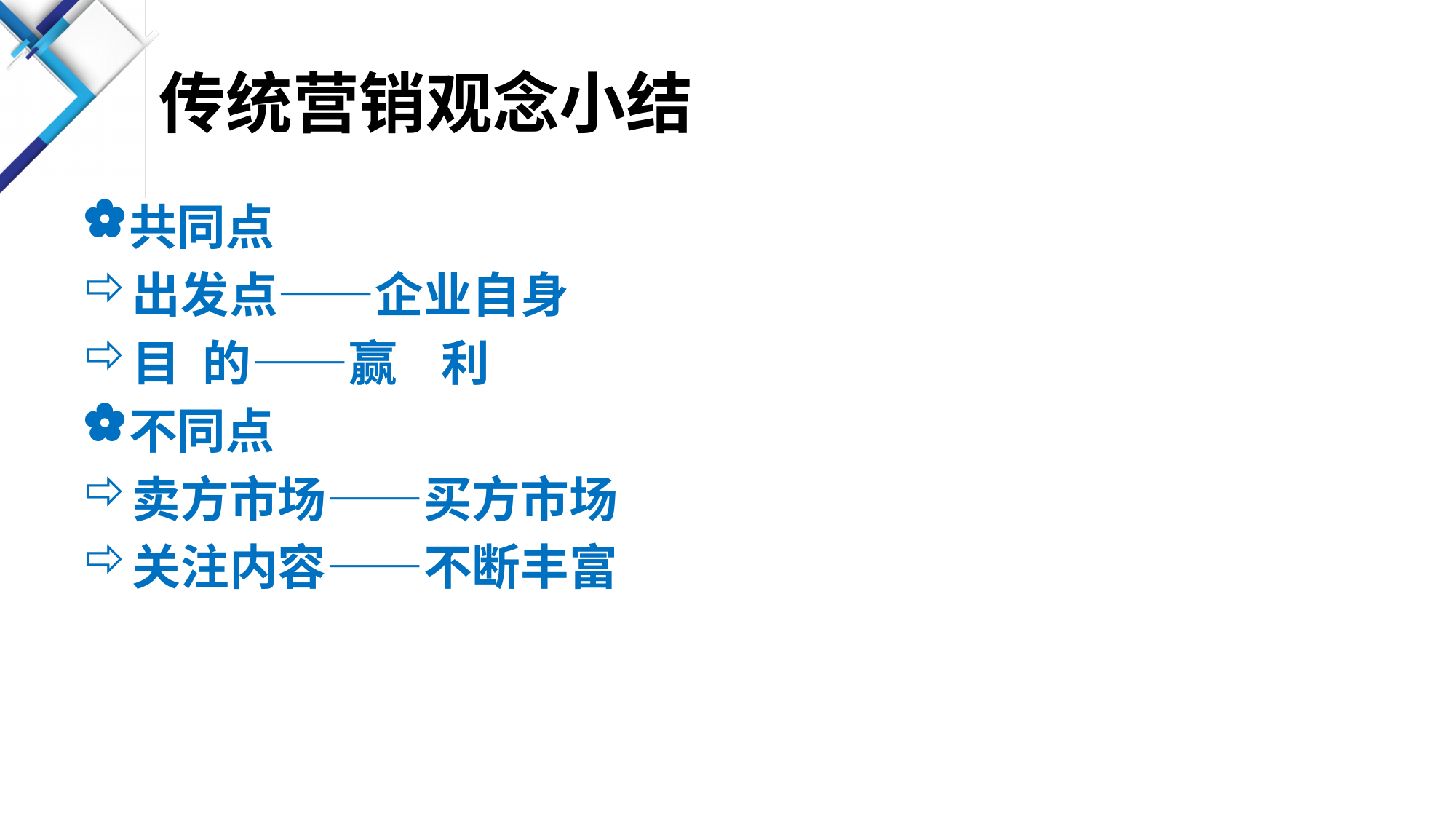

# 传统营销观念小结
共同点
出发点——企业自身
目  的——赢    利
不同点
卖方市场——买方市场
关注内容——不断丰富